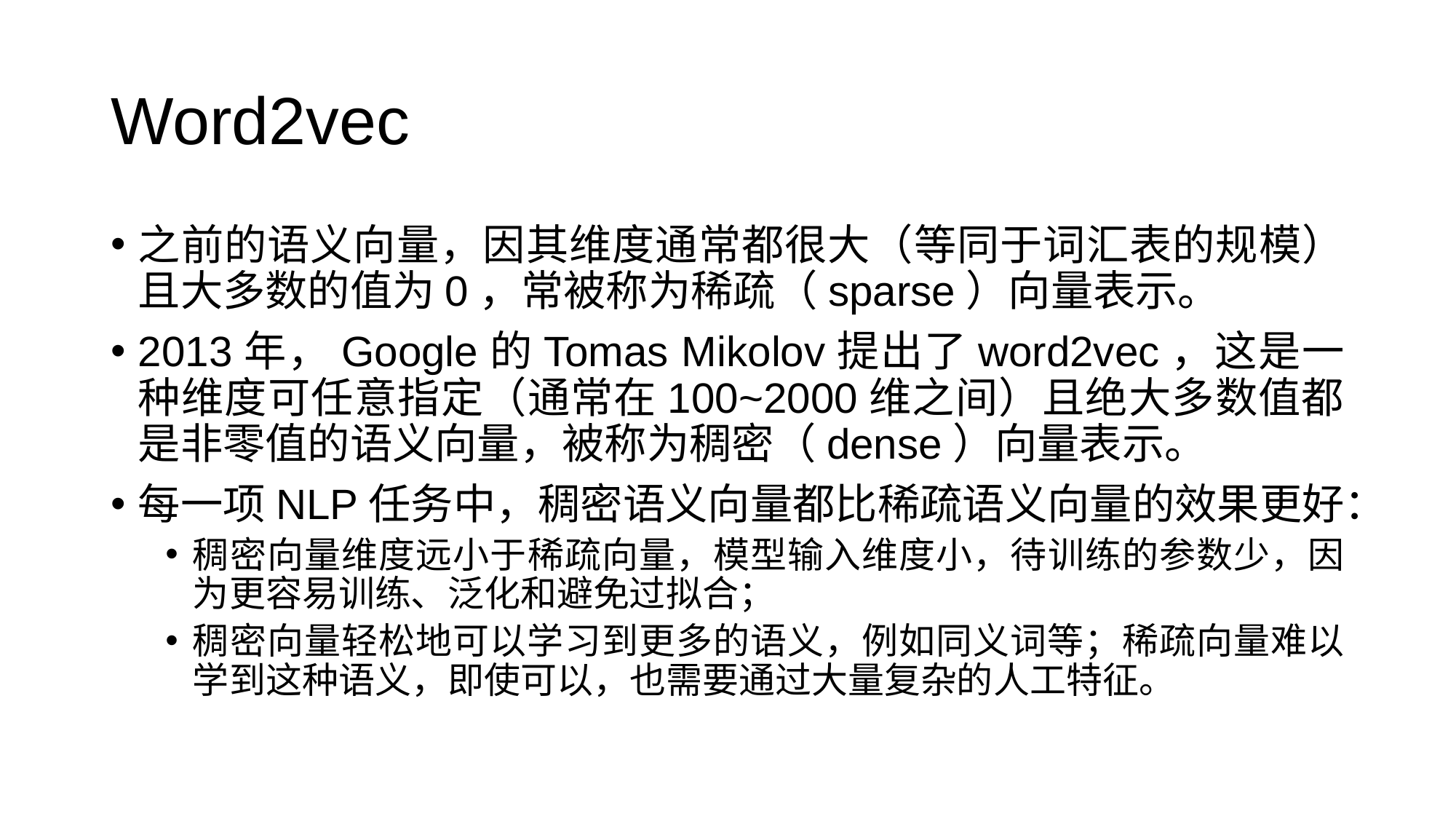

# Word2vec
之前的语义向量，因其维度通常都很大（等同于词汇表的规模）且大多数的值为0，常被称为稀疏（sparse）向量表示。
2013年，Google的Tomas Mikolov提出了word2vec，这是一种维度可任意指定（通常在100~2000维之间）且绝大多数值都是非零值的语义向量，被称为稠密（dense）向量表示。
每一项NLP任务中，稠密语义向量都比稀疏语义向量的效果更好：
稠密向量维度远小于稀疏向量，模型输入维度小，待训练的参数少，因为更容易训练、泛化和避免过拟合；
稠密向量轻松地可以学习到更多的语义，例如同义词等；稀疏向量难以学到这种语义，即使可以，也需要通过大量复杂的人工特征。